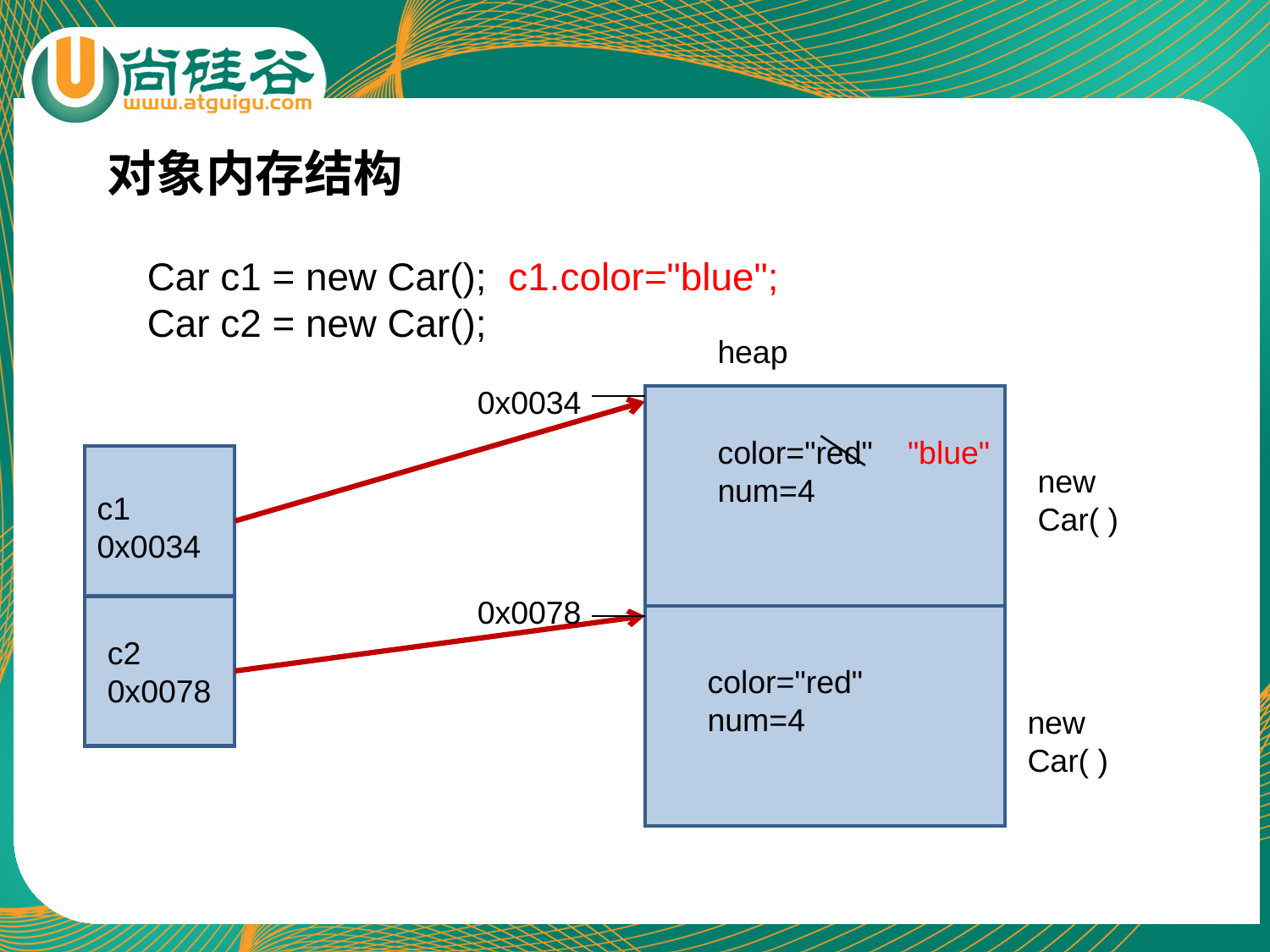

对象内存结构
Car c1 = new Car();  c1.color="blue";
Car c2 = new Car();
heap
0x0034

color="red"
num=4
"blue"

new Car( )
c1
0x0034
0x0078

c2
0x0078
color="red"
num=4
new Car( )